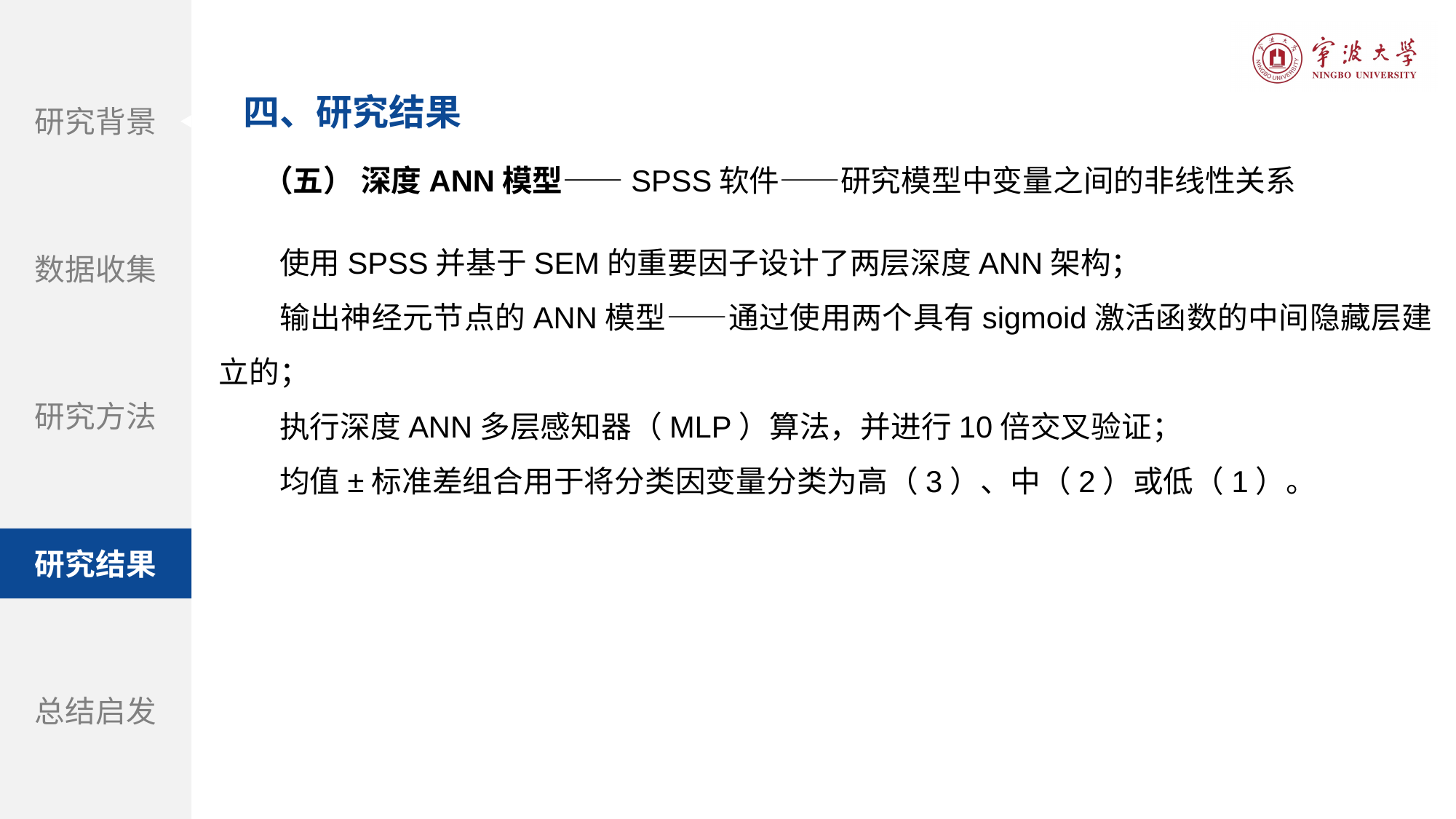

四、研究结果
研究背景

数据收集
研究方法
研究结果
总结启发
（五） 深度ANN模型——SPSS软件——研究模型中变量之间的非线性关系
题目：自动驾驶汽车和街道设计：使用虚拟现实实验探索中央分隔带在提高行人过街安全性方面的作用
使用SPSS并基于SEM的重要因子设计了两层深度ANN架构；
输出神经元节点的ANN模型——通过使用两个具有sigmoid激活函数的中间隐藏层建立的；
执行深度ANN多层感知器（MLP）算法，并进行10倍交叉验证；
均值±标准差组合用于将分类因变量分类为高（3）、中（2）或低（1）。
期刊：Accident Analysis and Prevention